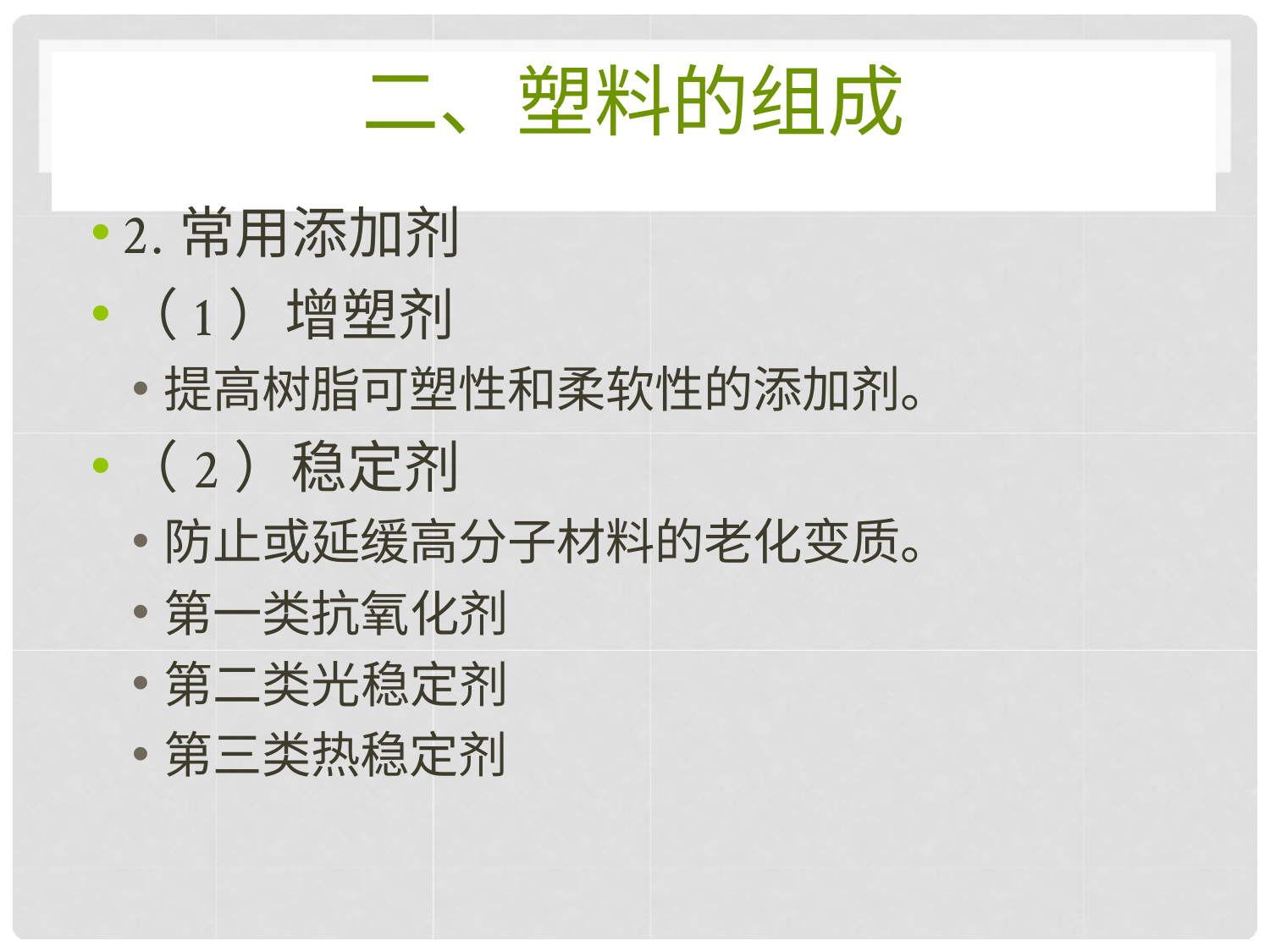

# 二、塑料的组成
2.常用添加剂
（1）增塑剂
提高树脂可塑性和柔软性的添加剂。
（2）稳定剂
防止或延缓高分子材料的老化变质。
第一类抗氧化剂
第二类光稳定剂
第三类热稳定剂